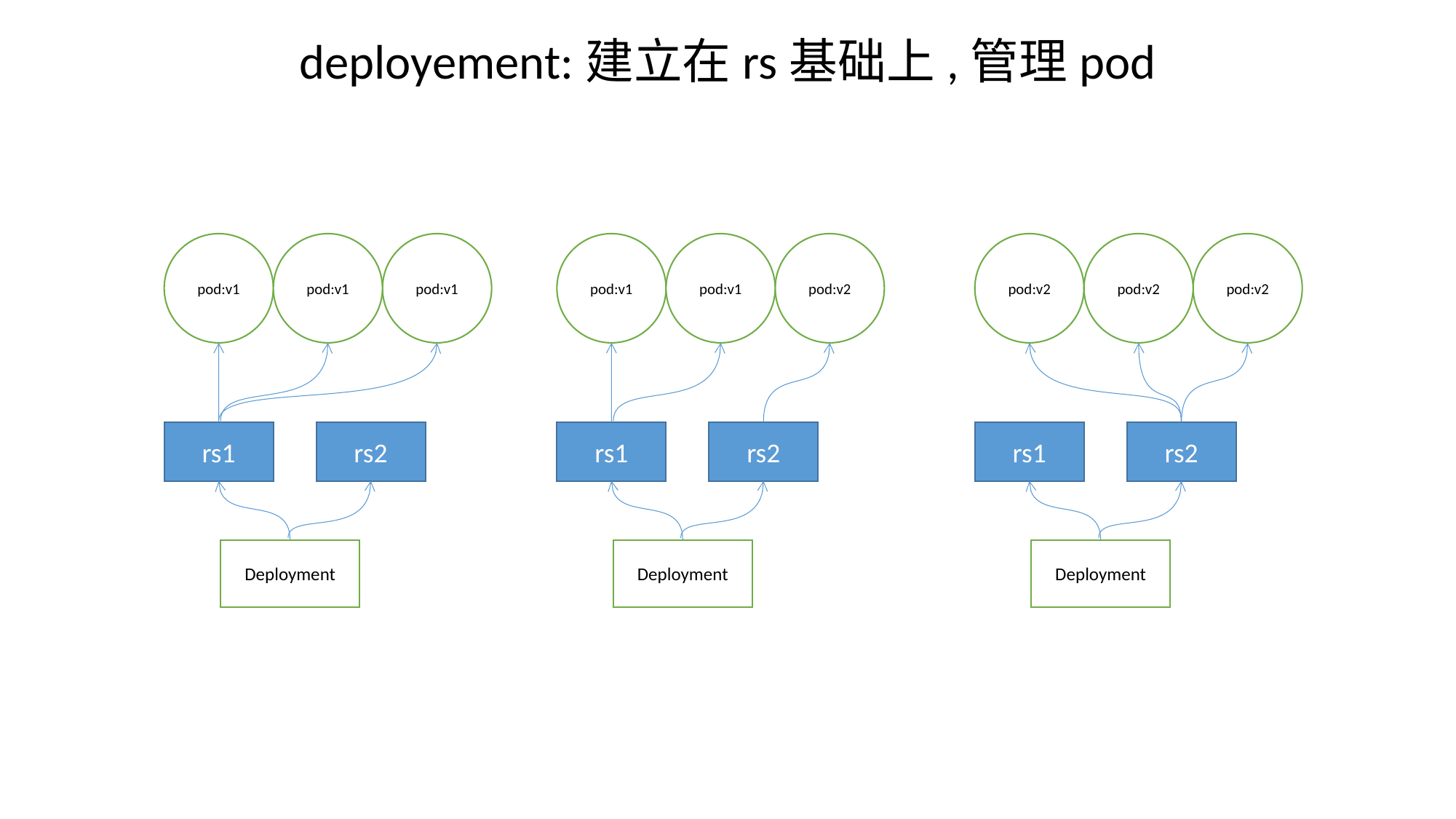

deployement:建立在rs基础上,管理pod
pod:v1
pod:v1
pod:v1
pod:v1
pod:v1
pod:v2
pod:v2
pod:v2
pod:v2
rs1
rs2
rs1
rs2
rs1
rs2
Deployment
Deployment
Deployment